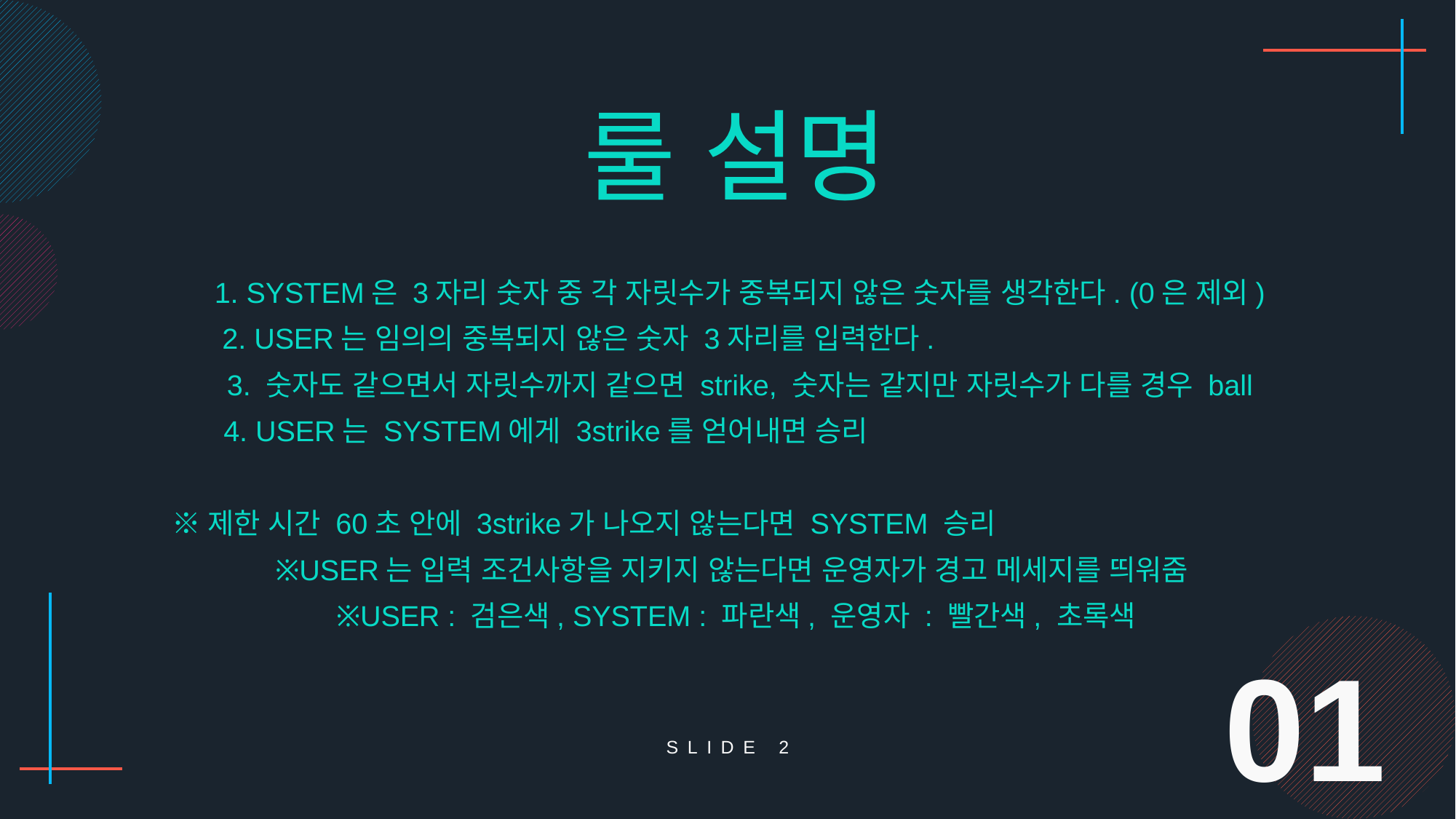

룰 설명

 1. SYSTEM은 3자리 숫자 중 각 자릿수가 중복되지 않은 숫자를 생각한다. (0은 제외)
    2. USER는 임의의 중복되지 않은 숫자 3자리를 입력한다.
 3. 숫자도 같으면서 자릿수까지 같으면 strike, 숫자는 같지만 자릿수가 다를 경우 ball
           4. USER는 SYSTEM에게 3strike를 얻어내면 승리

※제한 시간 60초 안에 3strike가 나오지 않는다면 SYSTEM 승리
※USER는 입력 조건사항을 지키지 않는다면 운영자가 경고 메세지를 띄워줌
※USER : 검은색, SYSTEM : 파란색, 운영자 : 빨간색, 초록색
01